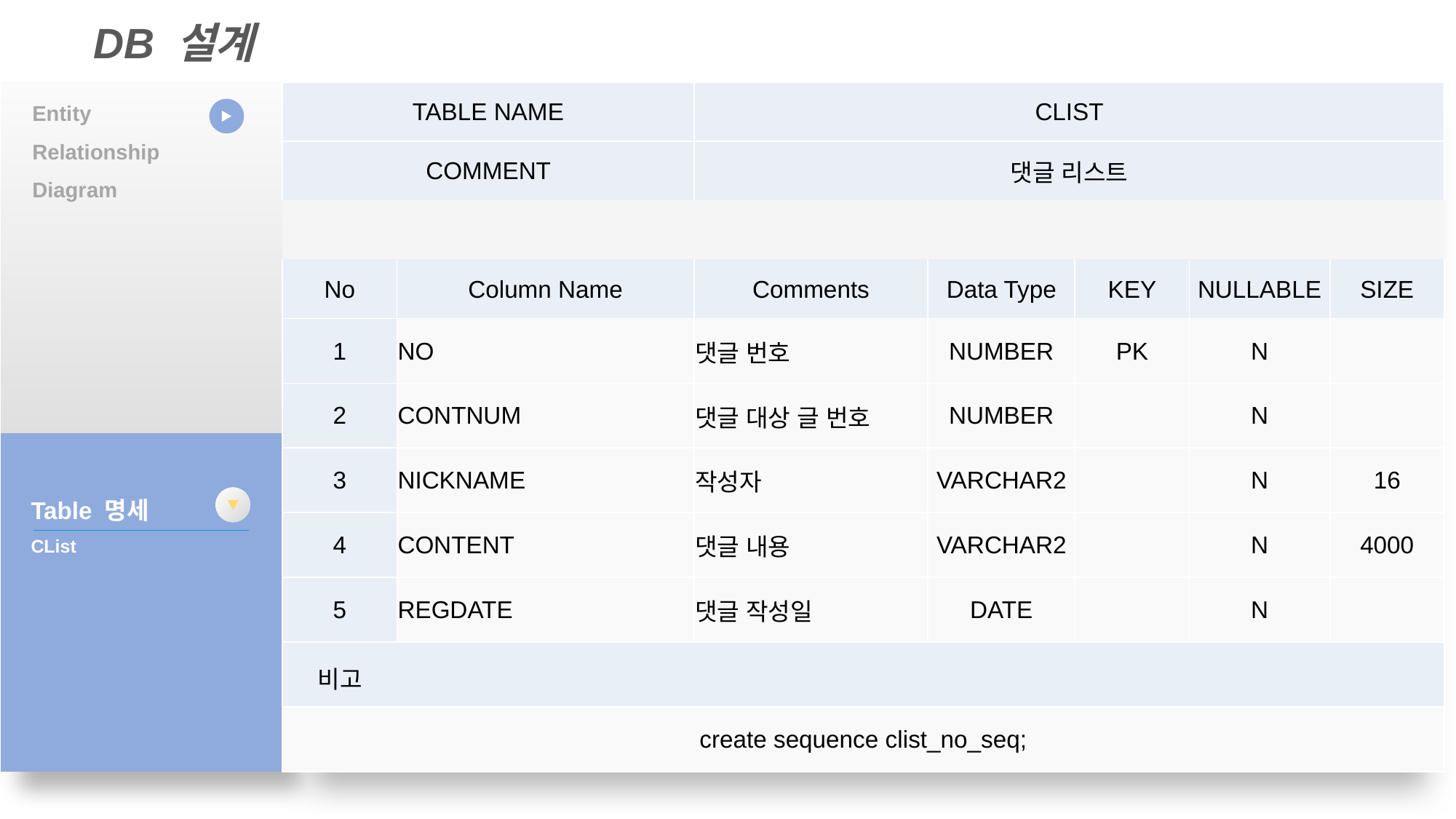

DB 설계
Entity
Relationship
Diagram

| TABLE NAME |  | CLIST |  |  |  |  |
| --- | --- | --- | --- | --- | --- | --- |
| COMMENT |  | 댓글 리스트 |  |  |  |  |
|  |  |  |  |  |  |  |
| No | Column Name | Comments | Data Type | KEY | NULLABLE | SIZE |
| 1 | NO | 댓글 번호 | NUMBER | PK | N |  |
| 2 | CONTNUM | 댓글 대상 글 번호 | NUMBER |  | N |  |
| 3 | NICKNAME | 작성자 | VARCHAR2 |  | N | 16 |
| 4 | CONTENT | 댓글 내용 | VARCHAR2 |  | N | 4000 |
| 5 | REGDATE | 댓글 작성일 | DATE |  | N |  |
| 비고 |  |  |  |  |  |  |
| create sequence clist\_no\_seq; |  |  |  |  |  |  |

Table 명세
CList